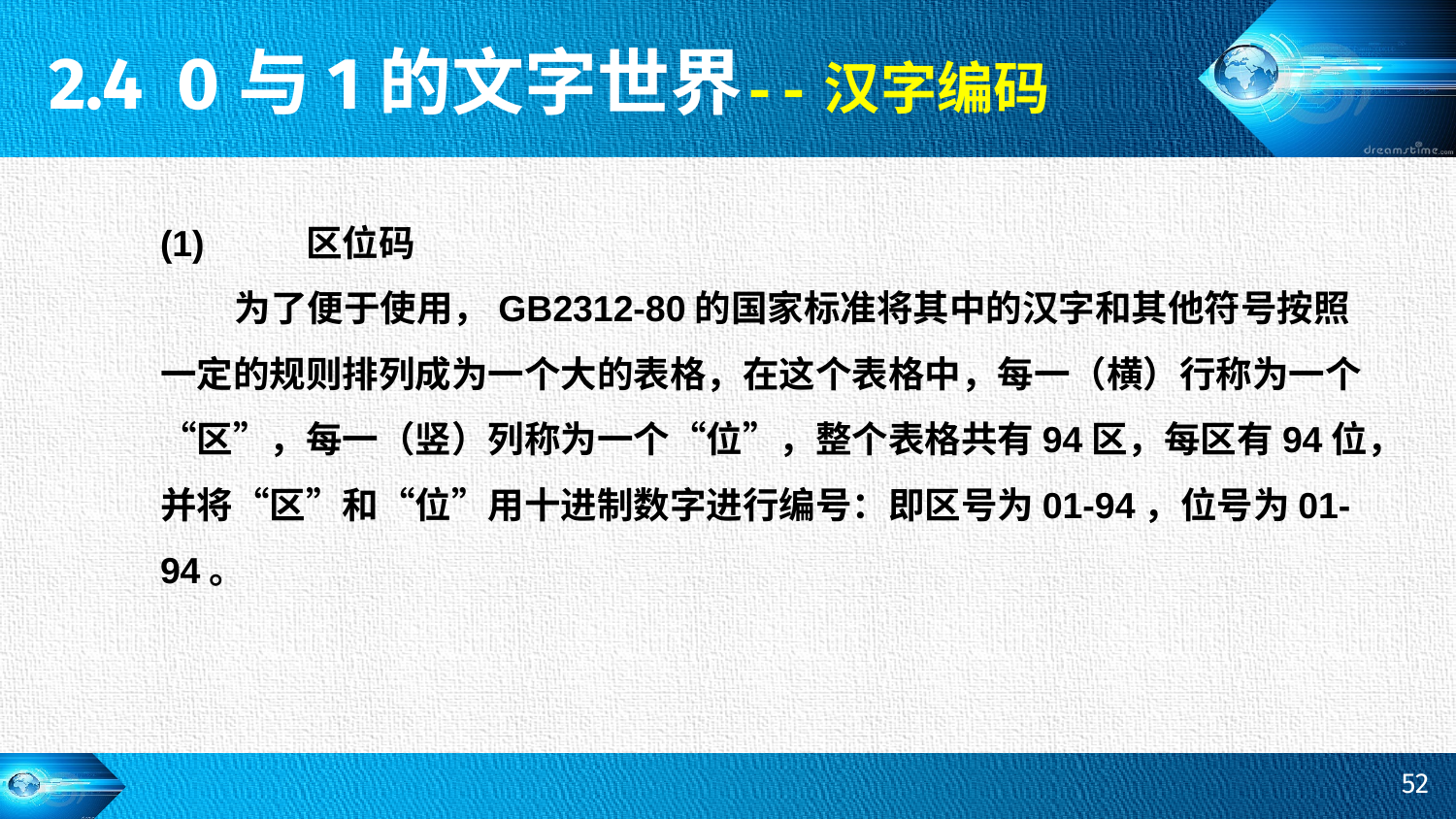

2.4  0与1的文字世界
--汉字编码
(1)	区位码
        为了便于使用，GB2312-80的国家标准将其中的汉字和其他符号按照一定的规则排列成为一个大的表格，在这个表格中，每一（横）行称为一个 “区”，每一（竖）列称为一个“位”，整个表格共有94区，每区有94位，并将“区”和“位”用十进制数字进行编号：即区号为01-94，位号为01- 94。
52